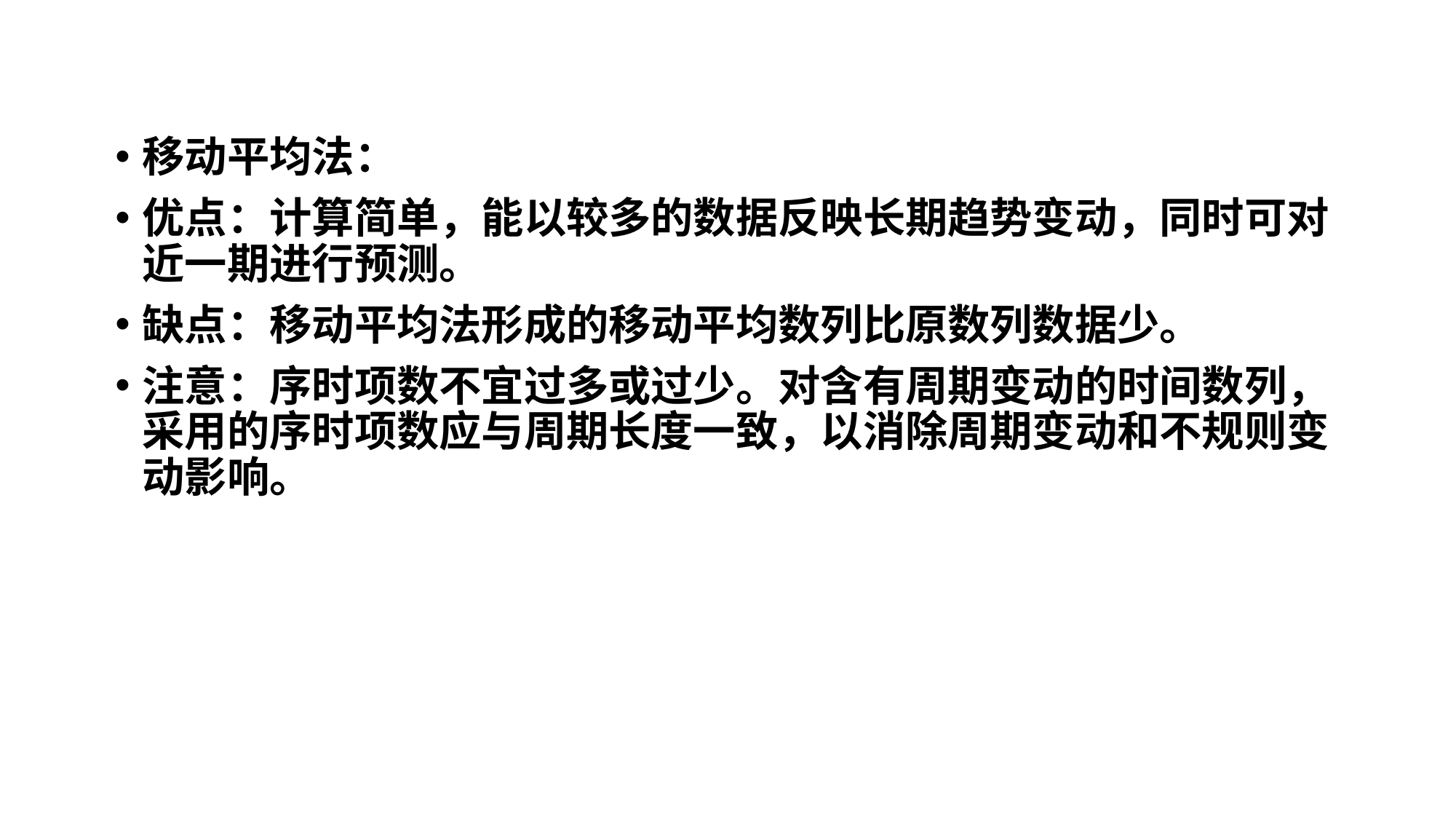

移动平均法：
优点：计算简单，能以较多的数据反映长期趋势变动，同时可对近一期进行预测。
缺点：移动平均法形成的移动平均数列比原数列数据少。
注意：序时项数不宜过多或过少。对含有周期变动的时间数列，采用的序时项数应与周期长度一致，以消除周期变动和不规则变动影响。